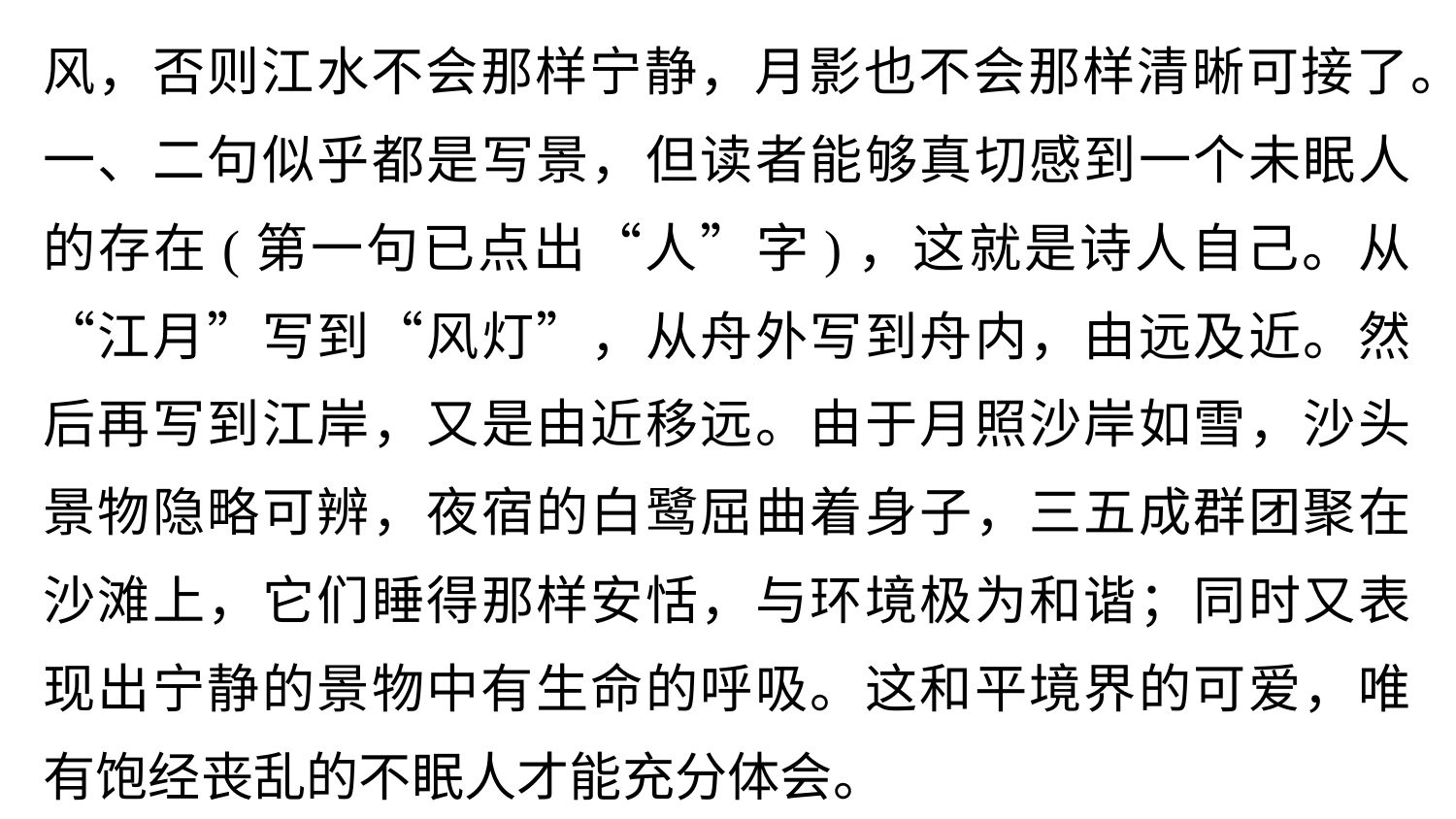

风，否则江水不会那样宁静，月影也不会那样清晰可接了。一、二句似乎都是写景，但读者能够真切感到一个未眠人的存在(第一句已点出“人”字)，这就是诗人自己。从“江月”写到“风灯”，从舟外写到舟内，由远及近。然后再写到江岸，又是由近移远。由于月照沙岸如雪，沙头景物隐略可辨，夜宿的白鹭屈曲着身子，三五成群团聚在沙滩上，它们睡得那样安恬，与环境极为和谐；同时又表现出宁静的景物中有生命的呼吸。这和平境界的可爱，唯有饱经丧乱的不眠人才能充分体会。